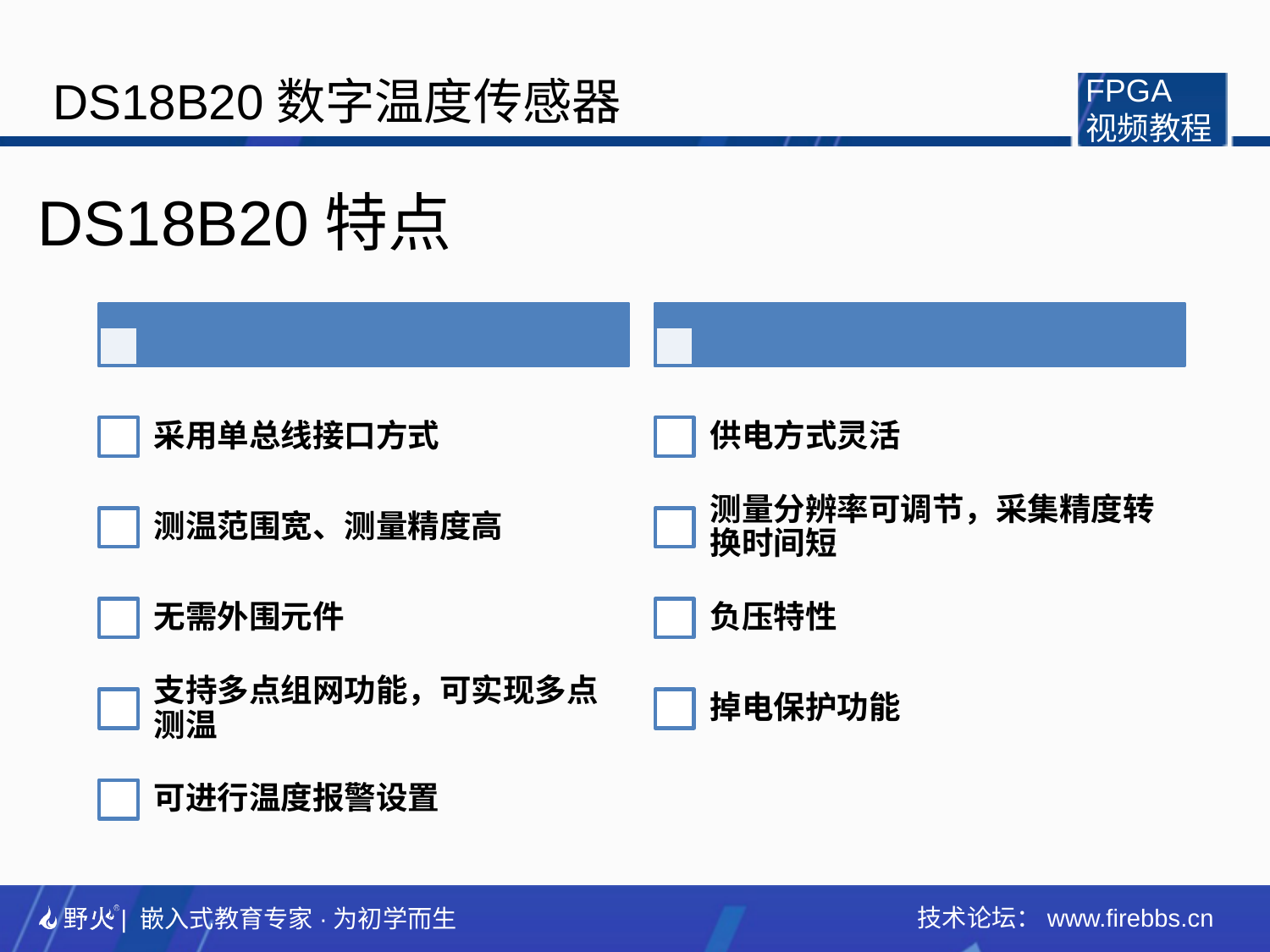

DS18B20数字温度传感器
FPGA
视频教程
DS18B20特点

采用单总线接口方式
测温范围宽、测量精度高
无需外围元件
支持多点组网功能，可实现多点测温
可进行温度报警设置

供电方式灵活
测量分辨率可调节，采集精度转换时间短
负压特性
掉电保护功能